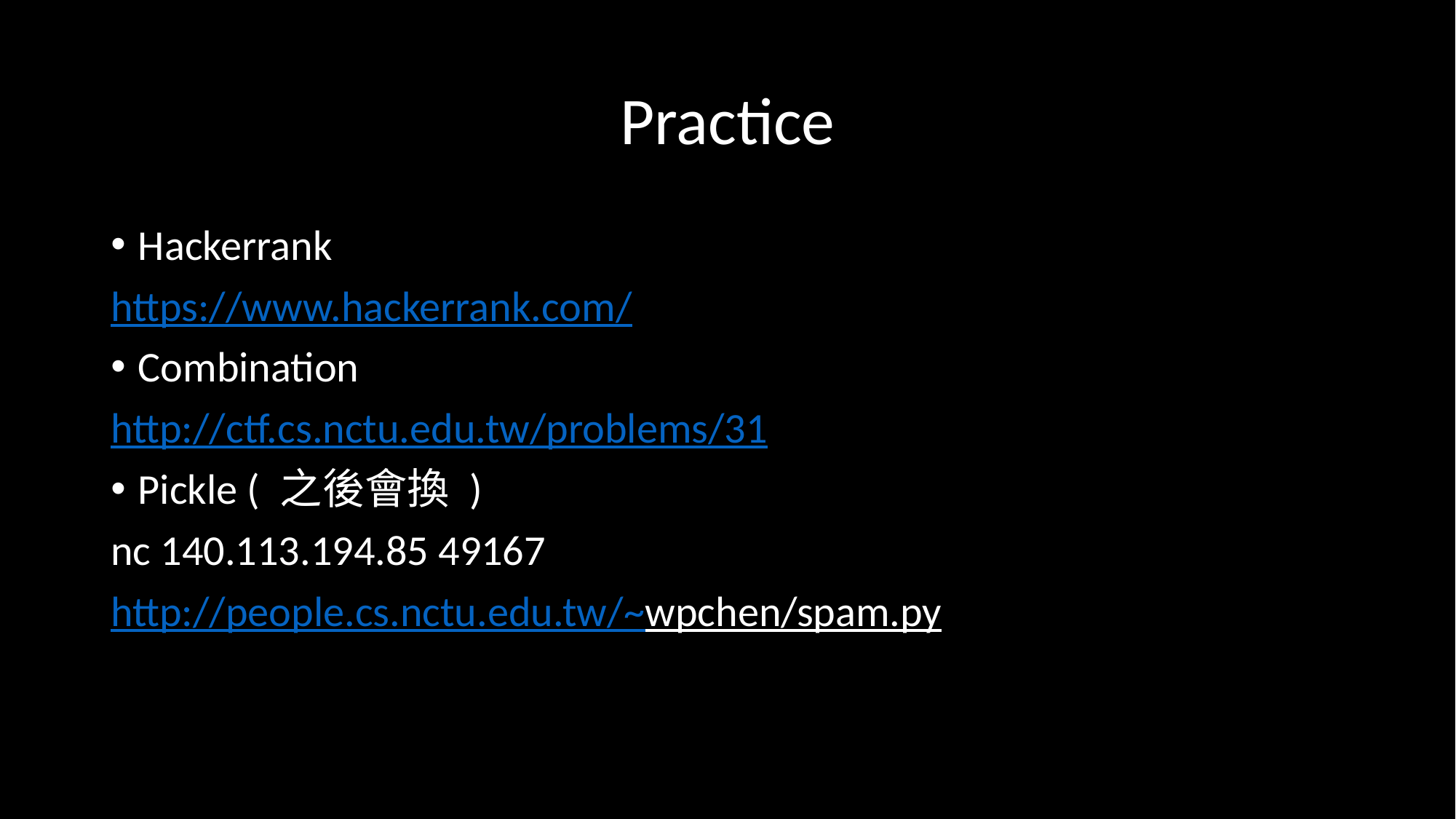

# Practice
Hackerrank
https://www.hackerrank.com/
Combination
http://ctf.cs.nctu.edu.tw/problems/31
Pickle ( 之後會換 )
nc 140.113.194.85 49167
http://people.cs.nctu.edu.tw/~wpchen/spam.py